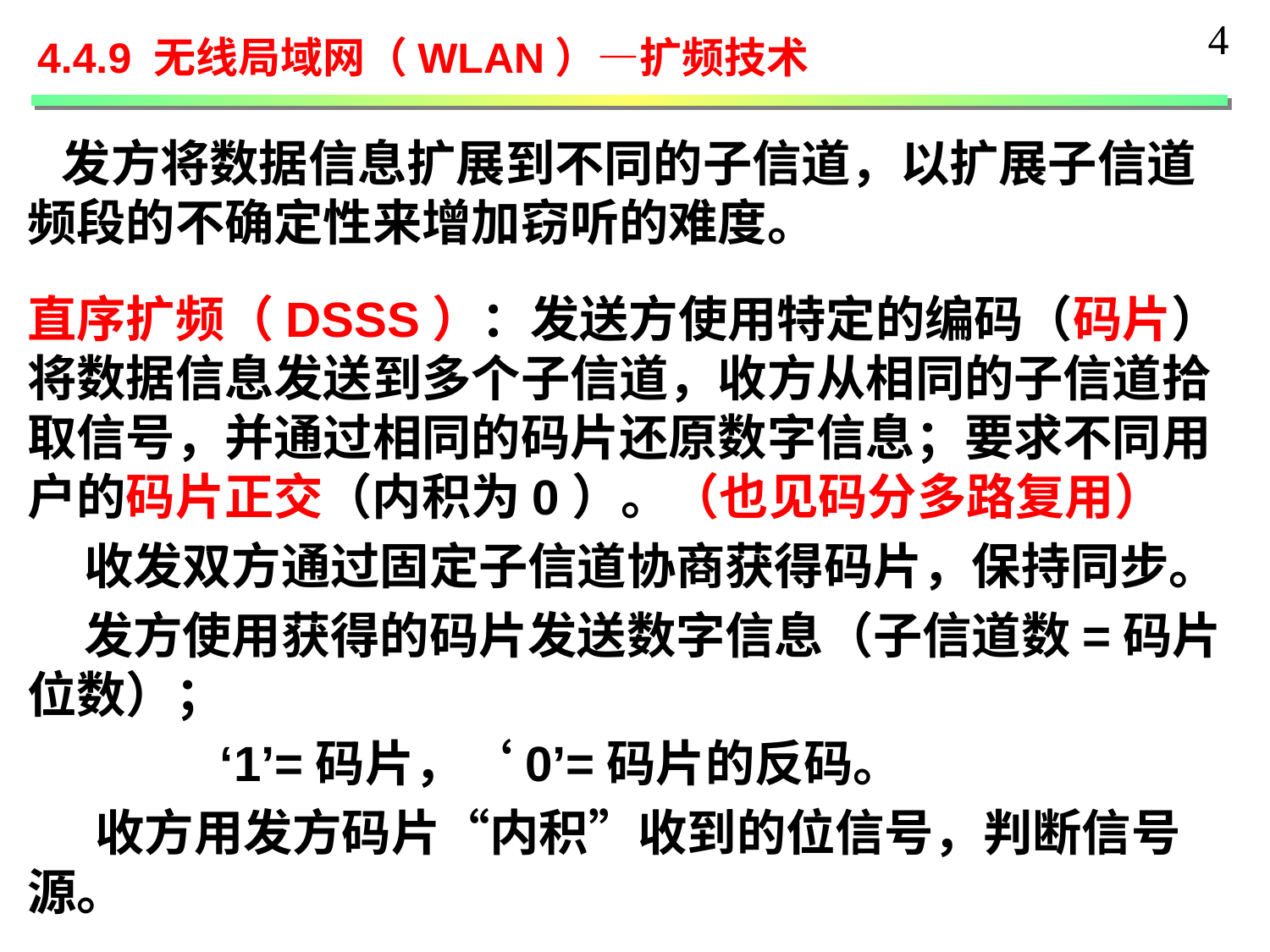

4
4.4.9 无线局域网（WLAN）—扩频技术

  发方将数据信息扩展到不同的子信道，以扩展子信道频段的不确定性来增加窃听的难度。
直序扩频（DSSS）：发送方使用特定的编码（码片）将数据信息发送到多个子信道，收方从相同的子信道拾取信号，并通过相同的码片还原数字信息；要求不同用户的码片正交（内积为0）。（也见码分多路复用）
    收发双方通过固定子信道协商获得码片，保持同步。
    发方使用获得的码片发送数字信息（子信道数=码片位数）；
              ‘1’=码片，‘0’=码片的反码。
     收方用发方码片“内积”收到的位信号，判断信号源。